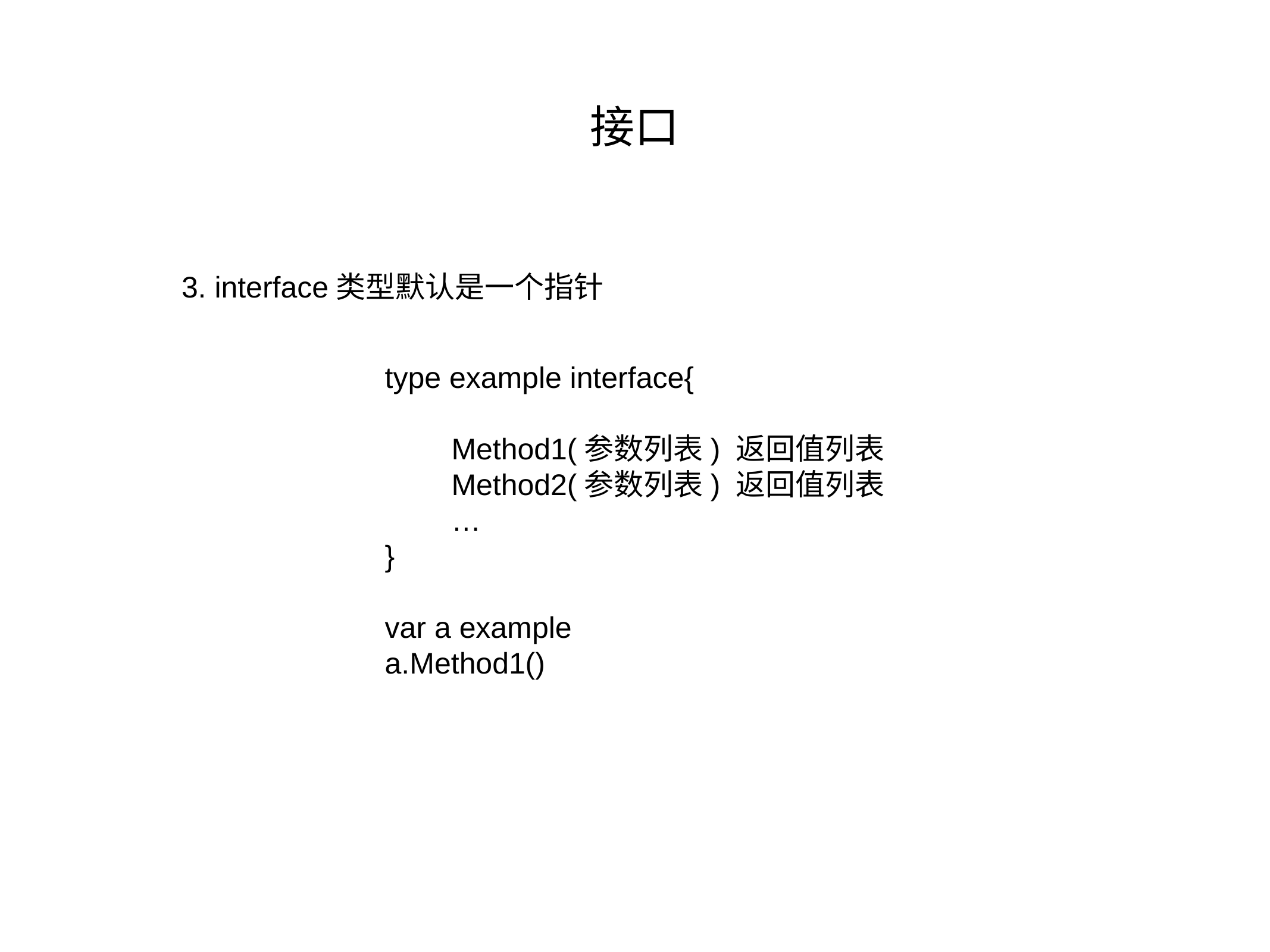

接口
3. interface类型默认是一个指针

type example interface{

        Method1(参数列表) 返回值列表
        Method2(参数列表) 返回值列表
        …
}

var a example
a.Method1()